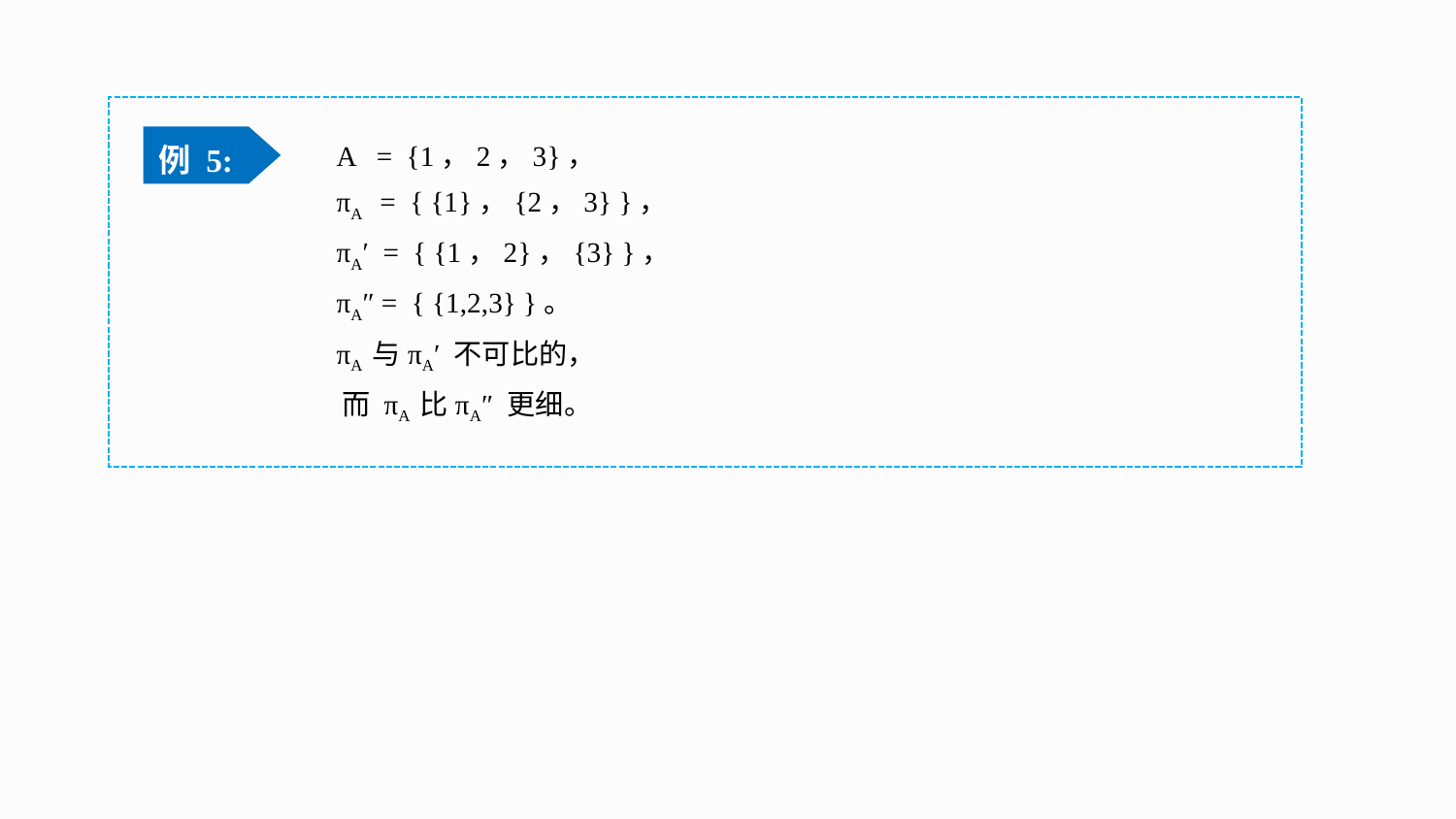

例 5:
 A   =  {1，2，3}，
 πA   =  { {1}，{2，3} }，
 πA′  =  { {1，2}，{3} }，
 πA″ =  { {1,2,3} }。
 πA 与πA′ 不可比的，
 而 πA 比πA″ 更细。